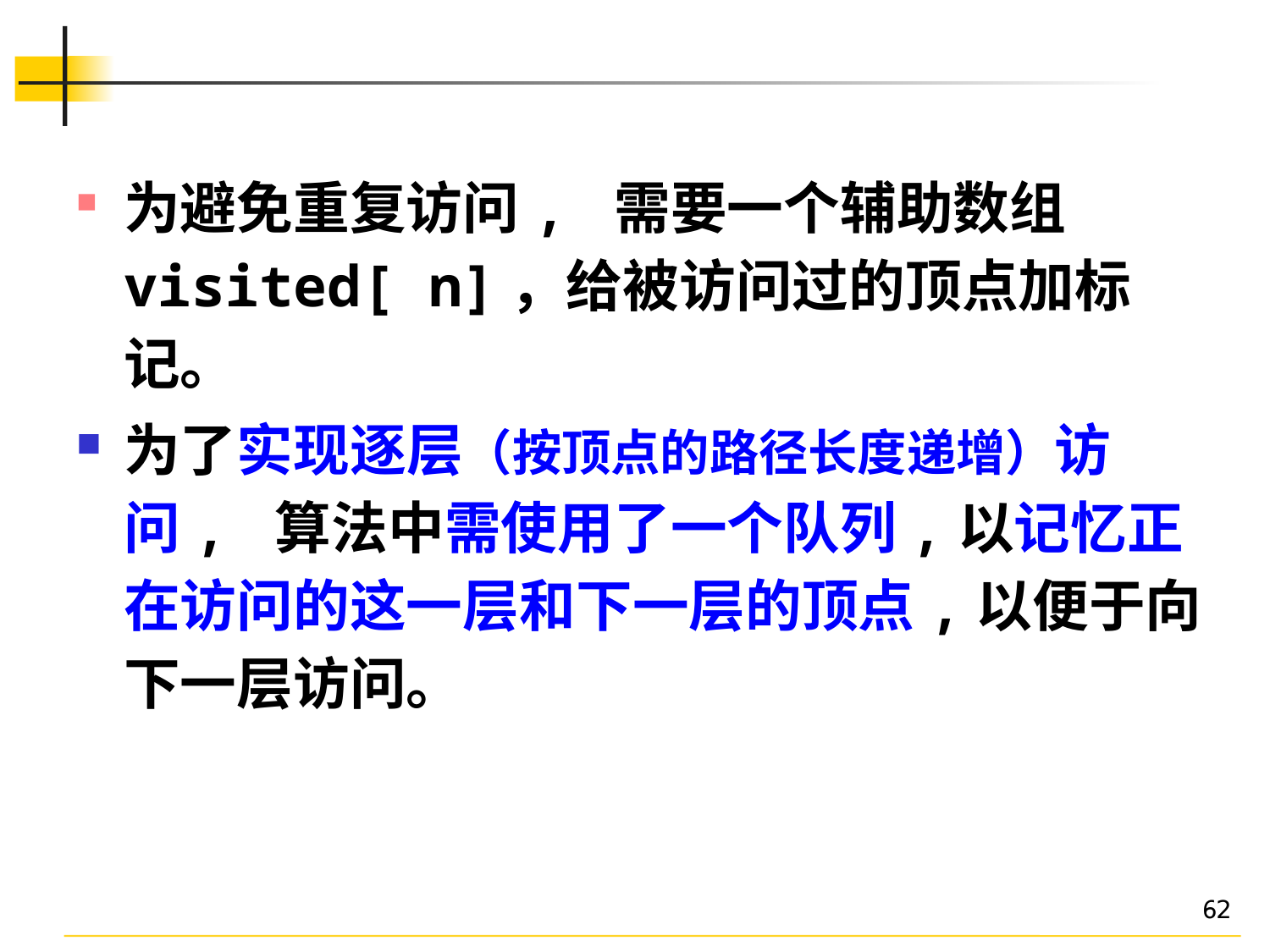

为避免重复访问, 需要一个辅助数组 visited[ n]，给被访问过的顶点加标记。
为了实现逐层（按顶点的路径长度递增）访问, 算法中需使用了一个队列,以记忆正在访问的这一层和下一层的顶点,以便于向下一层访问。
62